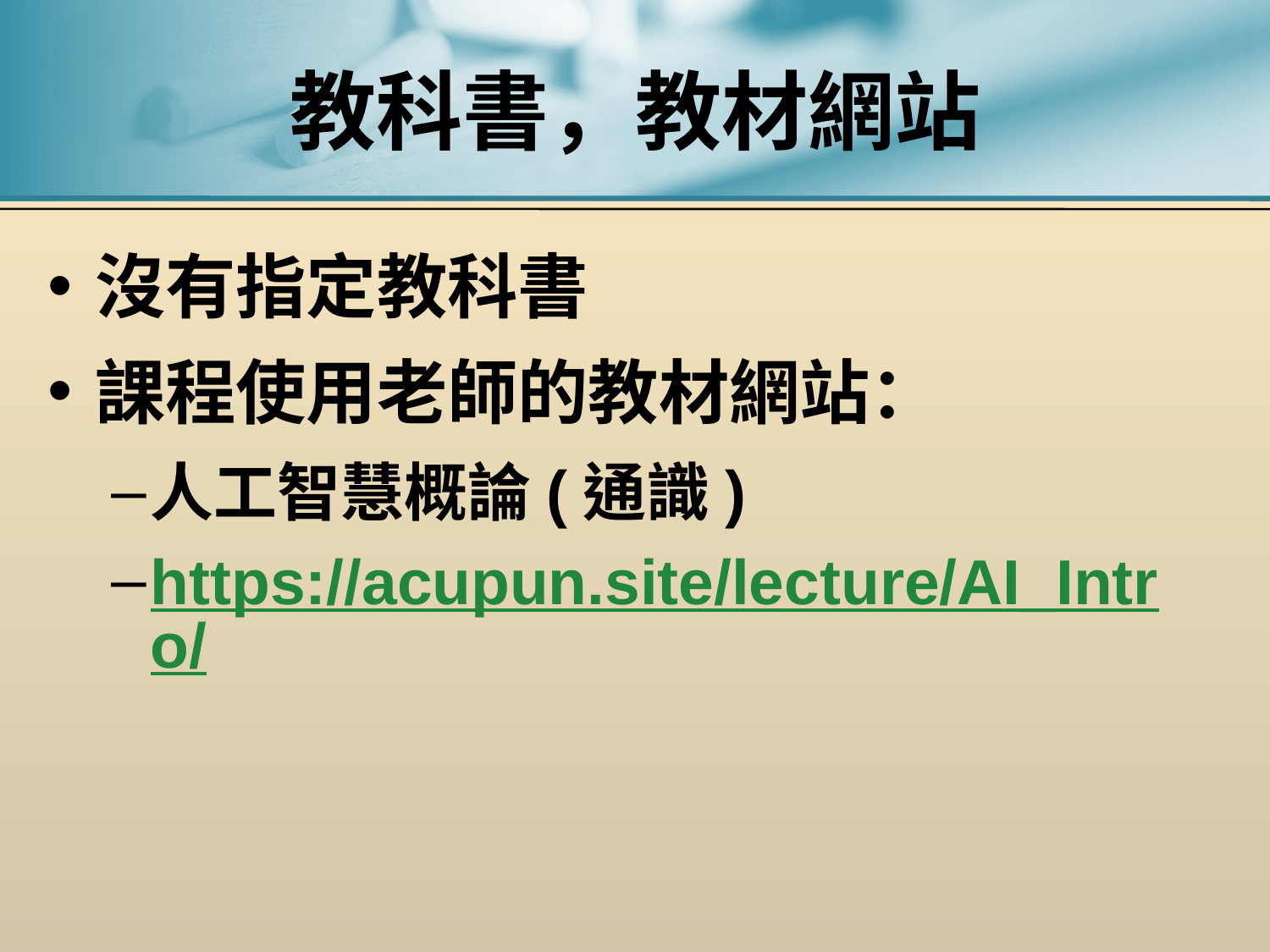

# 教科書，教材網站
沒有指定教科書
課程使用老師的教材網站：
人工智慧概論(通識)
https://acupun.site/lecture/AI_Intro/